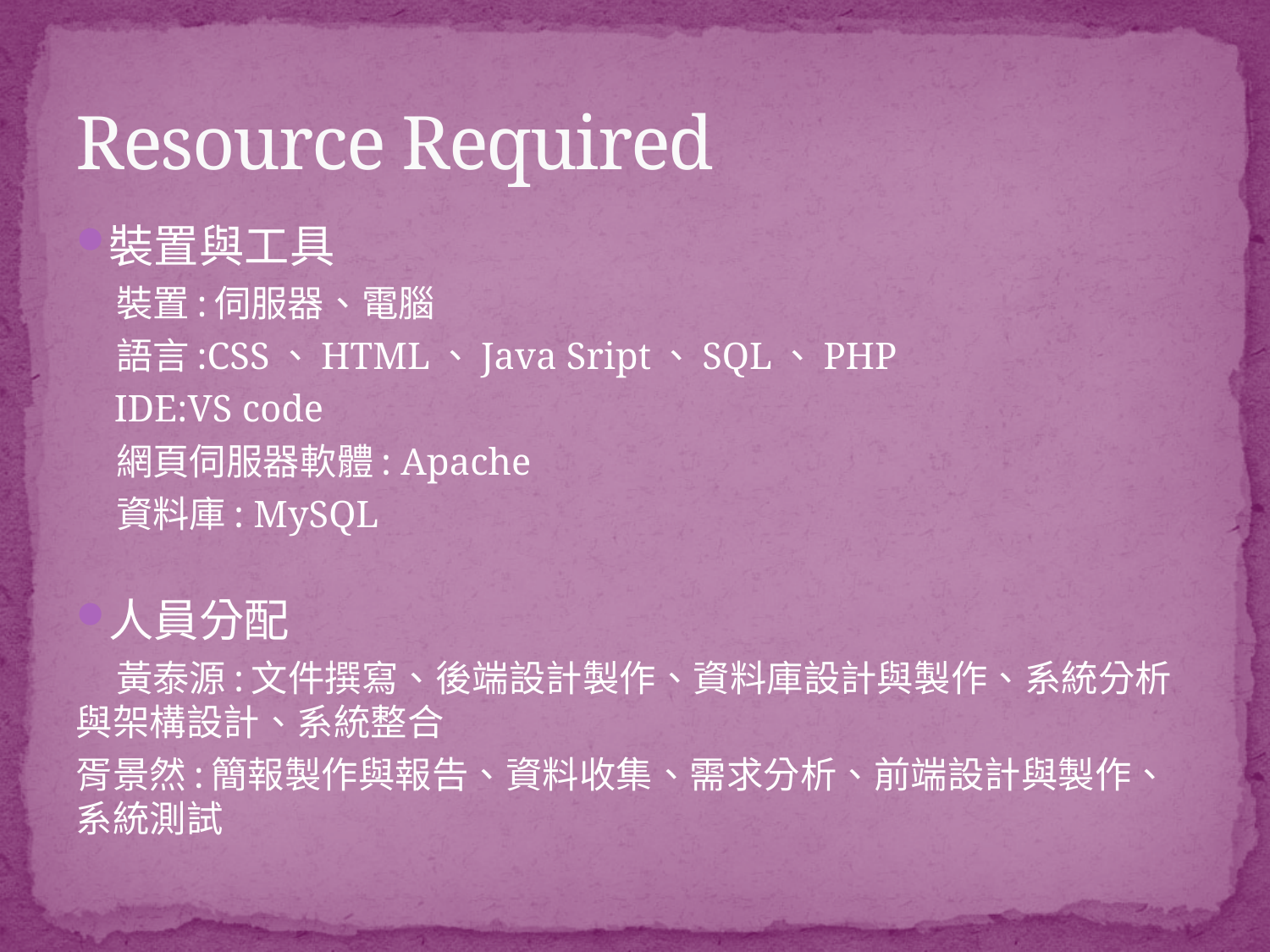

# Resource Required
裝置與工具
    裝置:伺服器、電腦
    語言:CSS、HTML、Java Sript、SQL、PHP
    IDE:VS code
    網頁伺服器軟體: Apache
    資料庫: MySQL

人員分配
    黃泰源:文件撰寫、後端設計製作、資料庫設計與製作、系統分析與架構設計、系統整合
胥景然:簡報製作與報告、資料收集、需求分析、前端設計與製作、系統測試